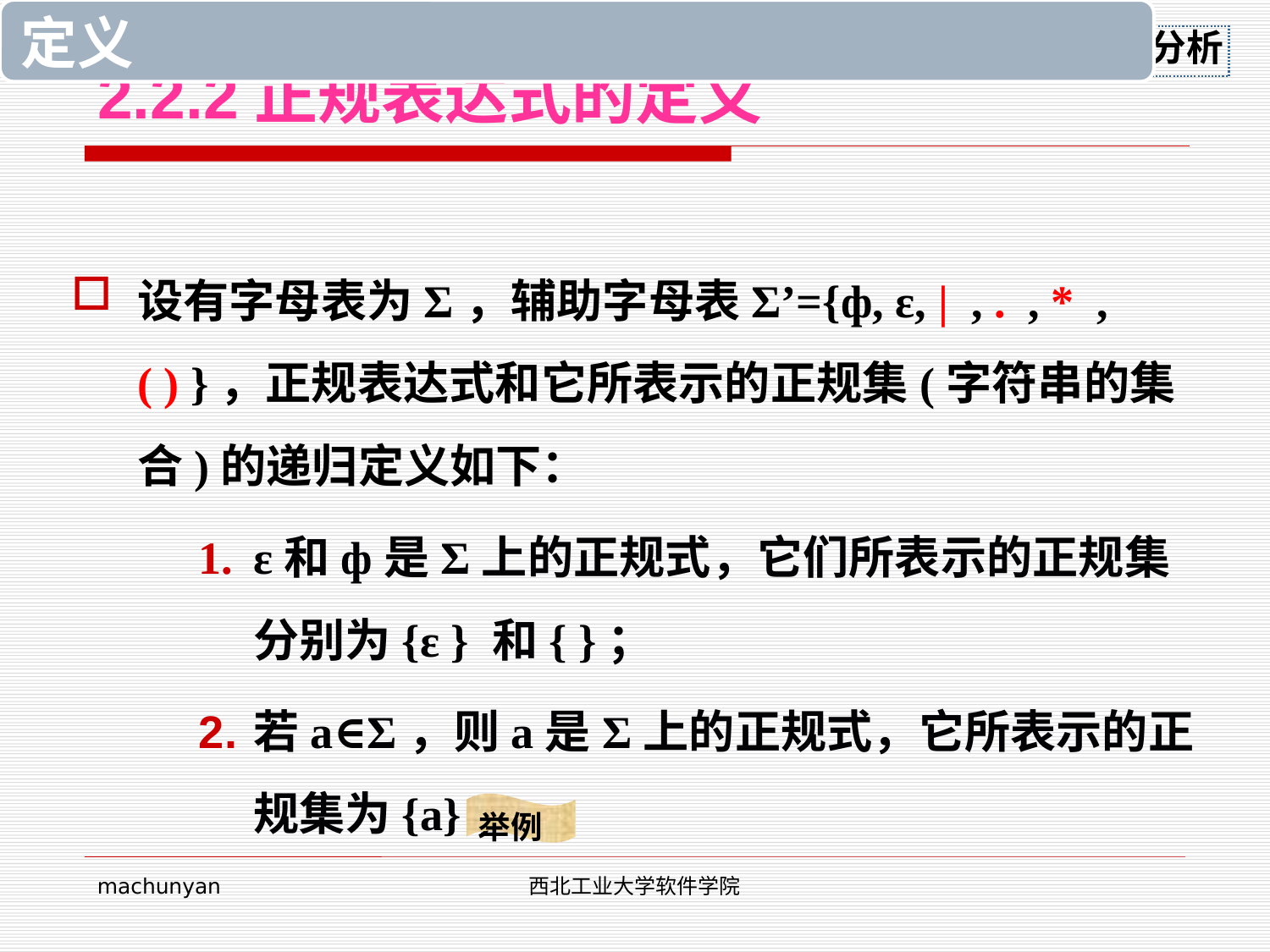

# 2.2.2正规表达式的定义
定义
设有字母表为Σ，辅助字母表Σ’={ф, ε, |  , .  , *  , ( ) }，正规表达式和它所表示的正规集(字符串的集合)的递归定义如下：
ε和ф是Σ上的正规式，它们所表示的正规集分别为{ε } 和{ }；
若a∈Σ，则a是Σ上的正规式，它所表示的正规集为{a}；
举例
machunyan

西北工业大学软件学院
20